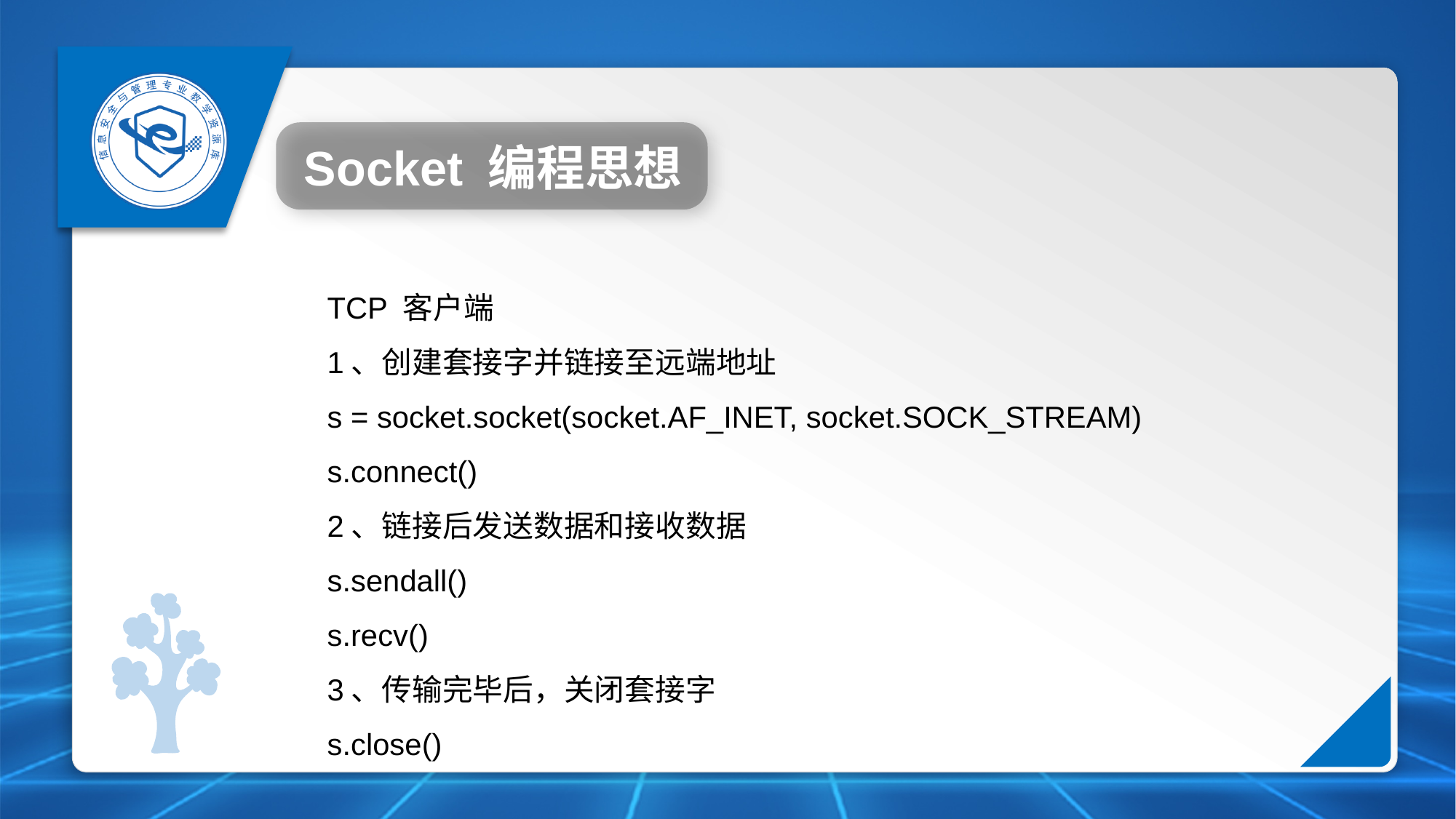

Socket 编程思想

TCP 客户端
1、创建套接字并链接至远端地址
s = socket.socket(socket.AF_INET, socket.SOCK_STREAM)
s.connect()
2、链接后发送数据和接收数据
s.sendall()
s.recv()
3、传输完毕后，关闭套接字
s.close()